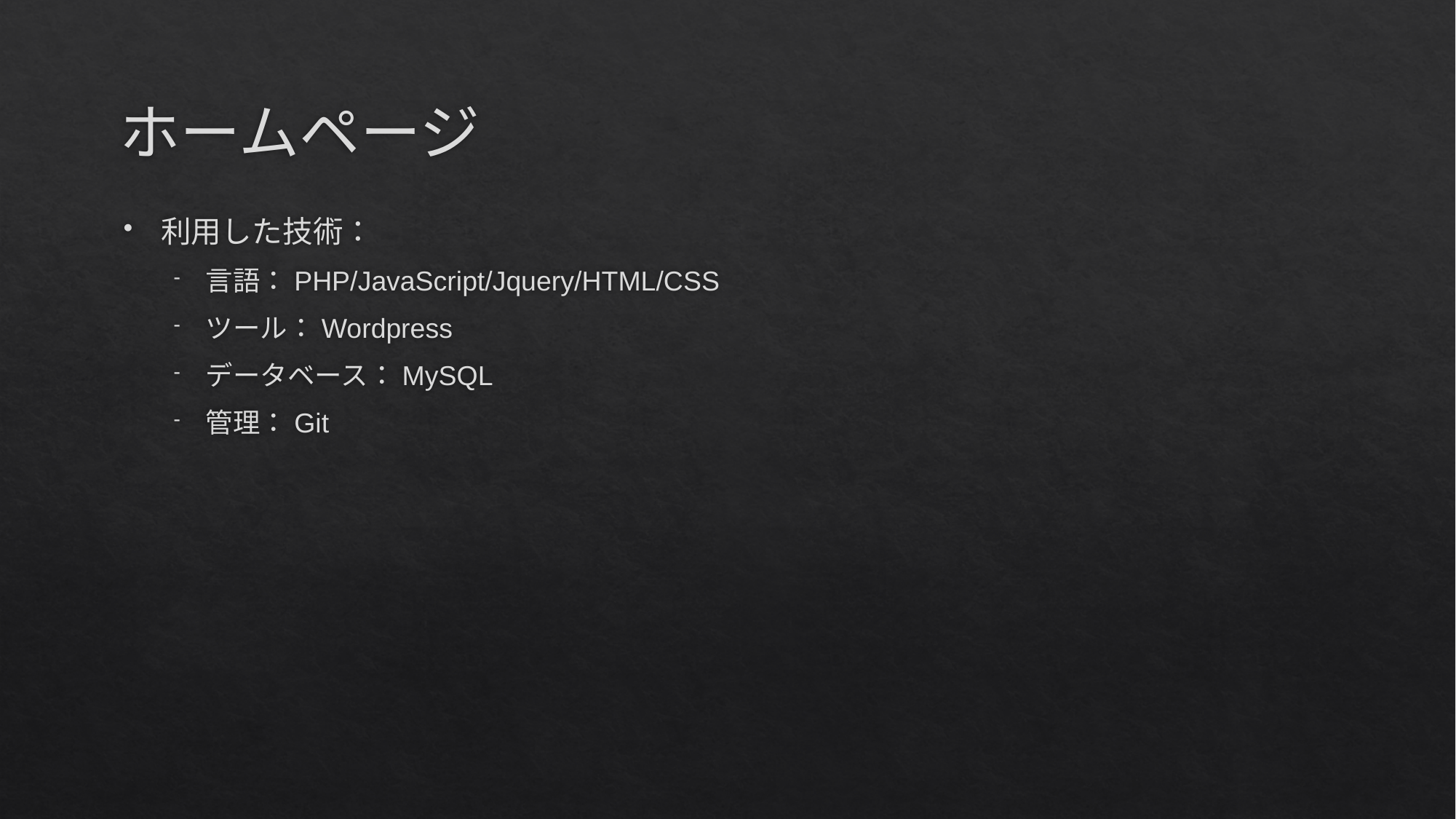

# ホームページ
利用した技術：
言語：PHP/JavaScript/Jquery/HTML/CSS
ツール：Wordpress
データベース：MySQL
管理：Git